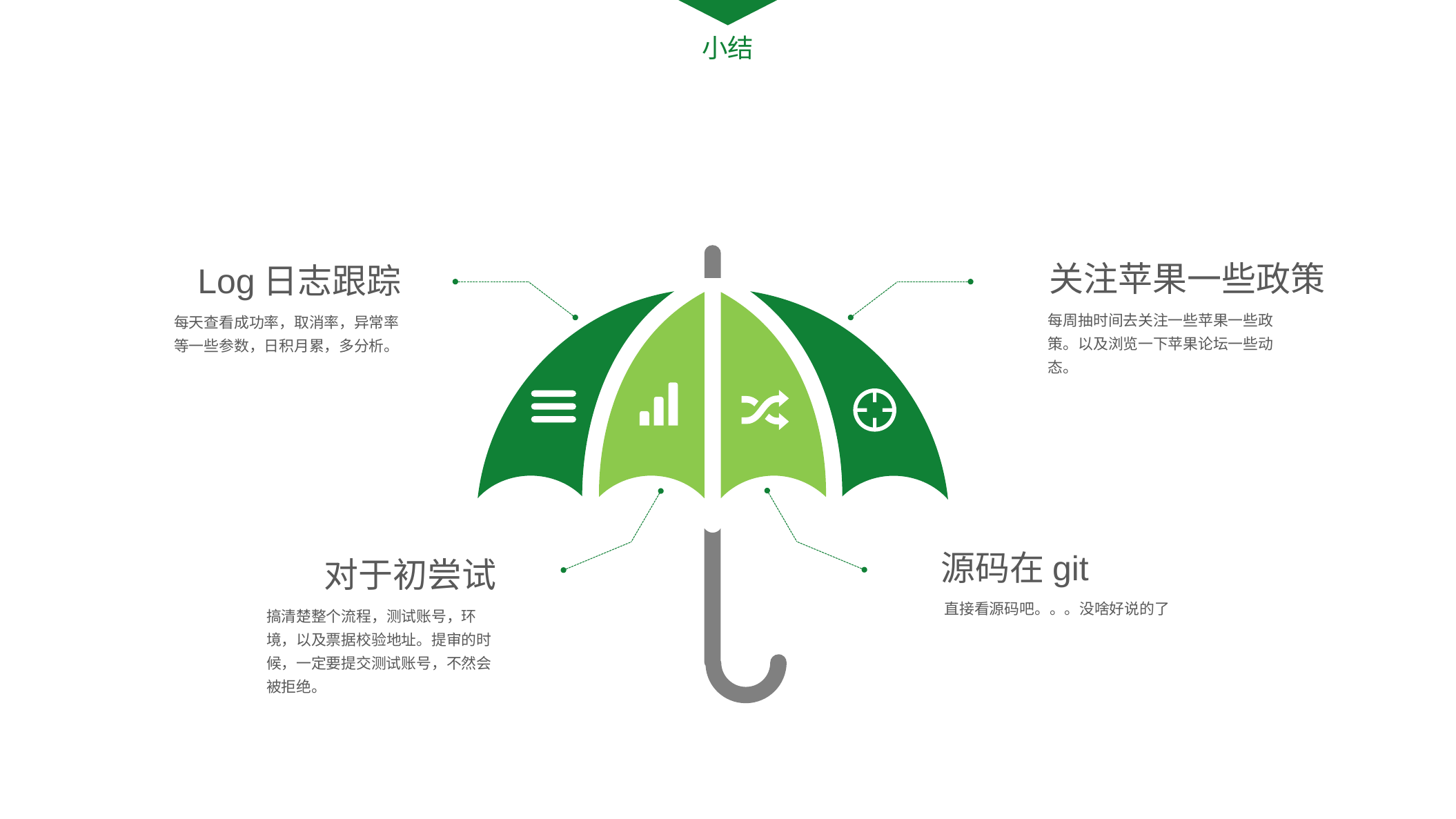

小结

关注苹果一些政策
Log日志跟踪
每周抽时间去关注一些苹果一些政策。以及浏览一下苹果论坛一些动态。
每天查看成功率，取消率，异常率等一些参数，日积月累，多分析。
源码在git
对于初尝试
直接看源码吧。。。没啥好说的了
搞清楚整个流程，测试账号，环境，以及票据校验地址。提审的时候，一定要提交测试账号，不然会被拒绝。